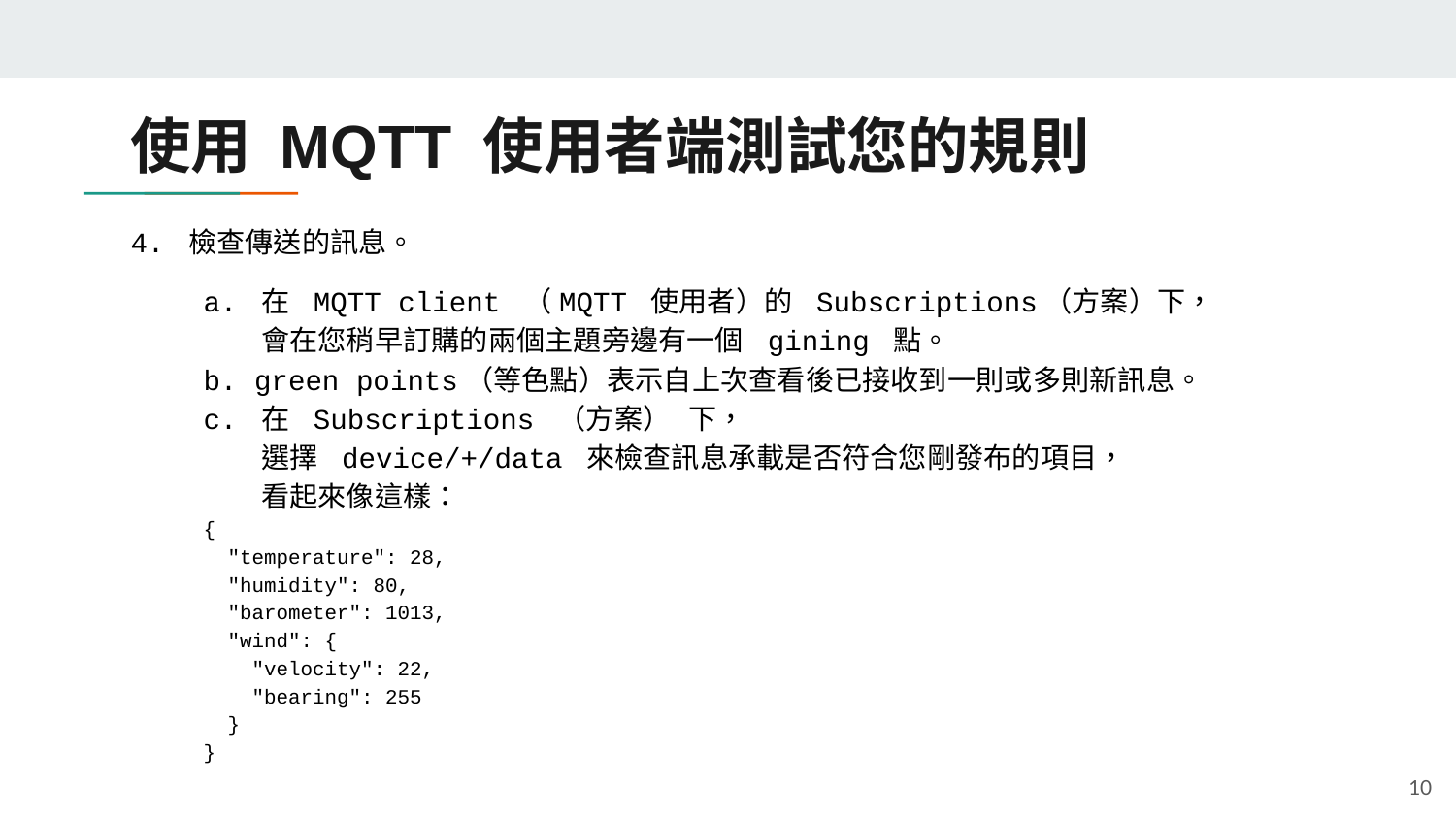

# 使用 MQTT 使用者端測試您的規則
4. 檢查傳送的訊息。
a. 在 MQTT client （MQTT 使用者）的 Subscriptions（方案）下，
   會在您稍早訂購的兩個主題旁邊有一個 gining 點。
b. green points（等色點）表示自上次查看後已接收到一則或多則新訊息。
c. 在 Subscriptions （方案） 下，
   選擇 device/+/data 來檢查訊息承載是否符合您剛發布的項目，
   看起來像這樣：
{
  "temperature": 28,
  "humidity": 80,
  "barometer": 1013,
  "wind": {
    "velocity": 22,
    "bearing": 255
  }
}

10